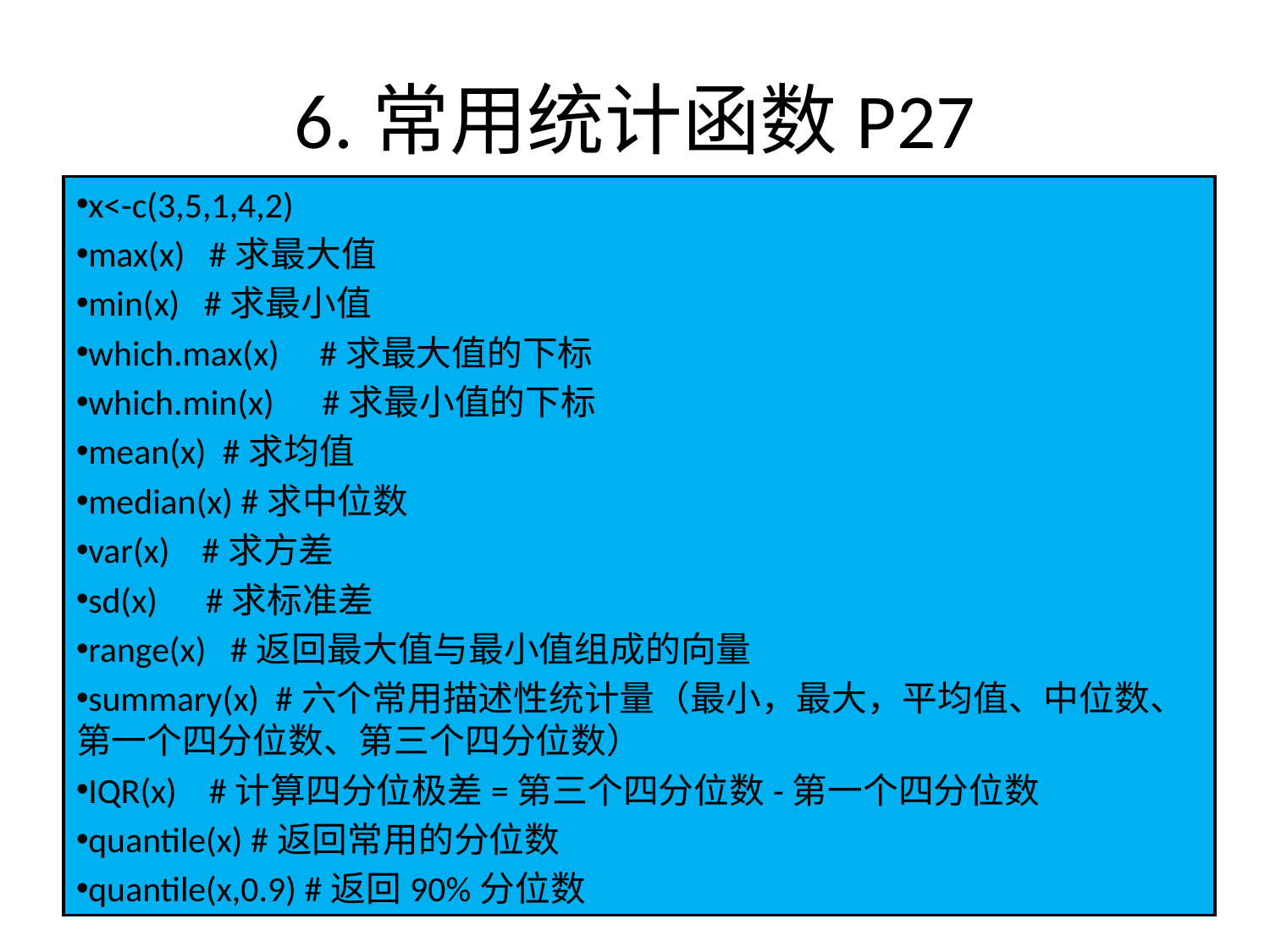

# 6.常用统计函数P27
x<-c(3,5,1,4,2)
max(x)   #求最大值
min(x)   #求最小值
which.max(x)     #求最大值的下标
which.min(x)      #求最小值的下标
mean(x)  #求均值
median(x) #求中位数
var(x)    #求方差
sd(x)      #求标准差
range(x)   #返回最大值与最小值组成的向量
summary(x)  #六个常用描述性统计量（最小，最大，平均值、中位数、第一个四分位数、第三个四分位数）
IQR(x)    #计算四分位极差=第三个四分位数-第一个四分位数
quantile(x) #返回常用的分位数
quantile(x,0.9) #返回90%分位数